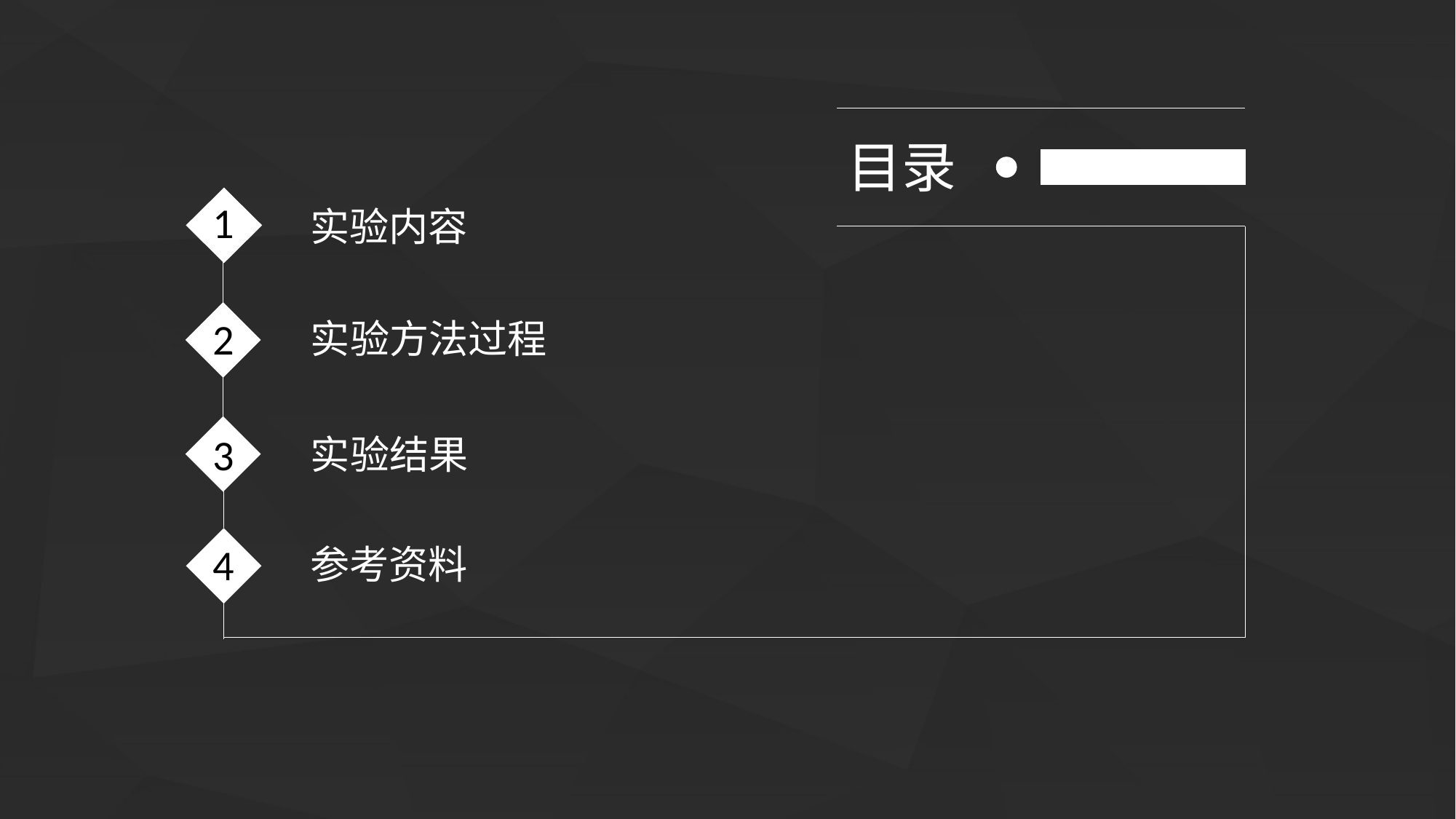

目录

1
实验内容

2
实验方法过程

3
实验结果

4
参考资料